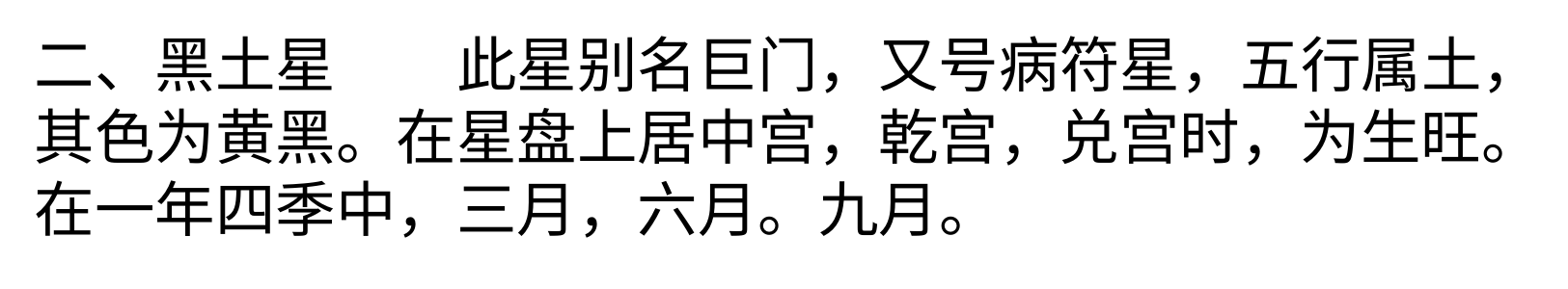

二、黑土星　　此星别名巨门，又号病符星，五行属土，其色为黄黑。在星盘上居中宫，乾宫，兑宫时，为生旺。在一年四季中，三月，六月。九月。